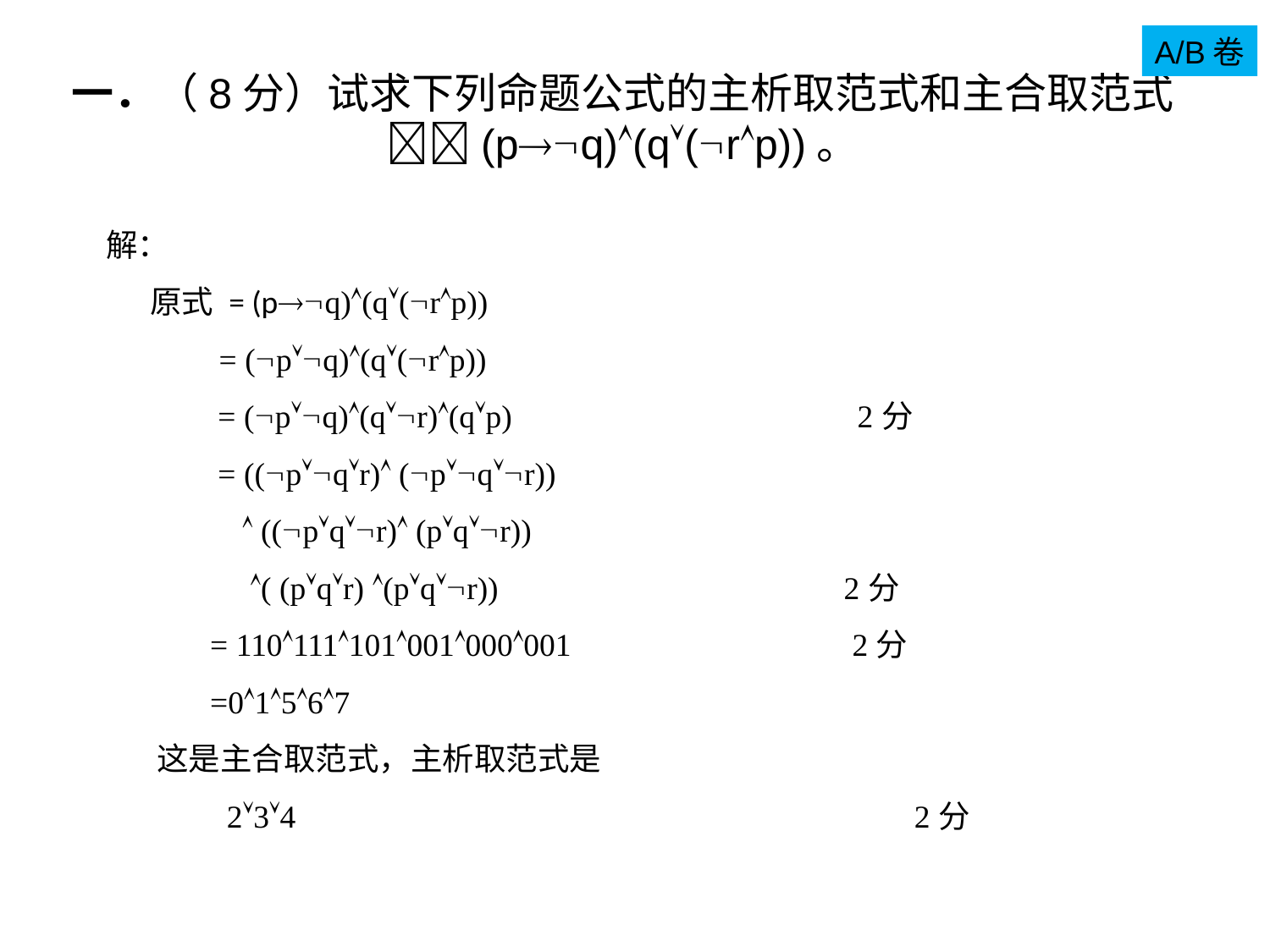

A/B卷
# 一．（8分）试求下列命题公式的主析取范式和主合取范式 ¬¬(p→¬q)∧(q∨(¬r∧p))。
解：
     原式 = (p→¬q)∧(q∨(¬r∧p))
              = (¬p∨¬q)∧(q∨(¬r∧p))
       = (¬p∨¬q)∧(q∨¬r)∧(q∨p)                                           2分
       = ((¬p∨¬q∨r)∧ (¬p∨¬q∨¬r))
          ∧ ((¬p∨q∨¬r)∧ (p∨q∨¬r))
           ∧( (p∨q∨r) ∧(p∨q∨¬r))                                           2分
      = 110∧111∧101∧001∧000∧001                                   2分
      =0∧1∧5∧6∧7
      这是主合取范式，主析取范式是
               2∨3∨4                                                                             2分